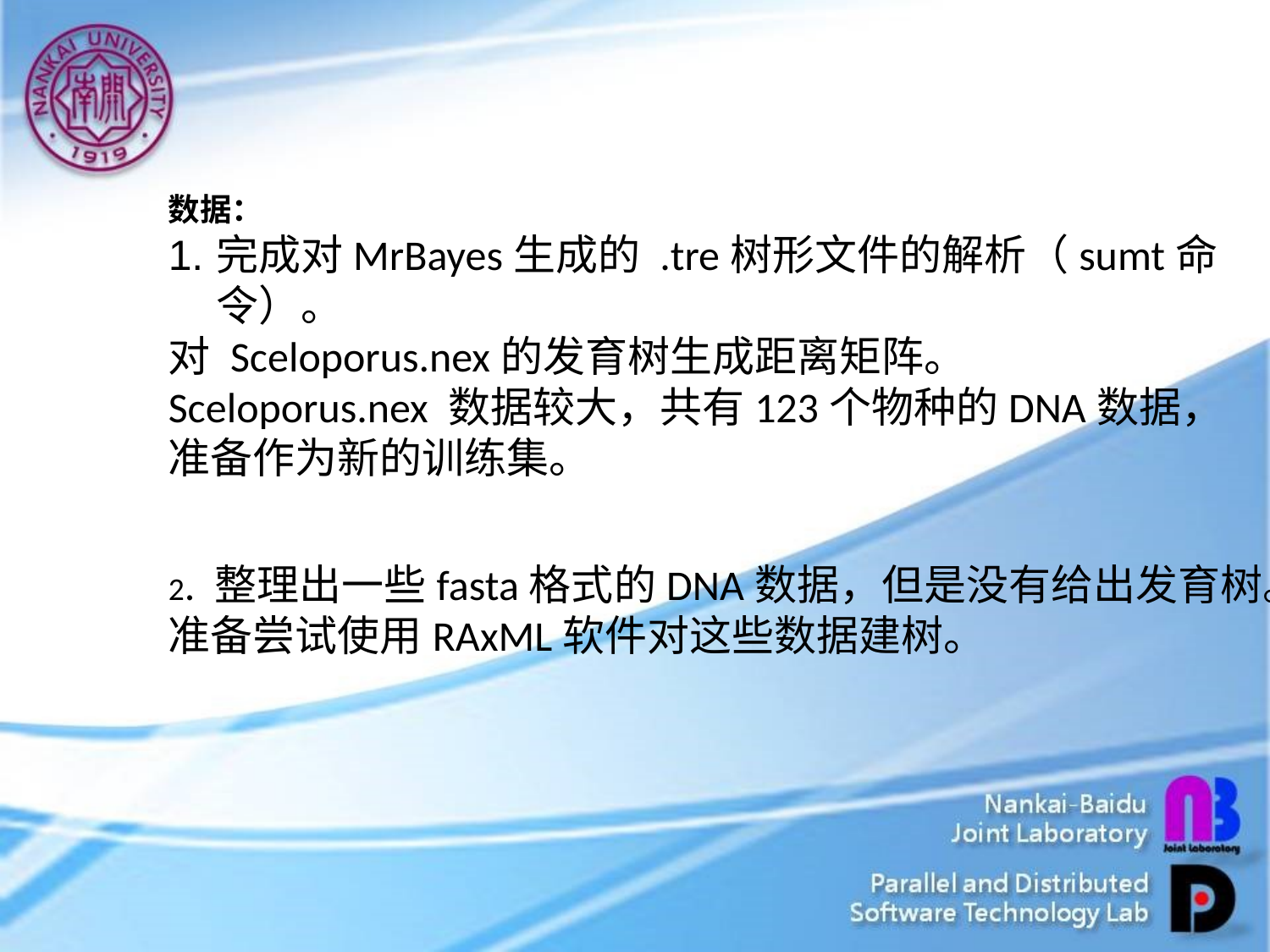

数据：
完成对MrBayes生成的 .tre树形文件的解析（sumt命令）。
对 Sceloporus.nex的发育树生成距离矩阵。
Sceloporus.nex 数据较大，共有123个物种的DNA数据，
准备作为新的训练集。

2. 整理出一些fasta格式的DNA数据，但是没有给出发育树。准备尝试使用RAxML软件对这些数据建树。